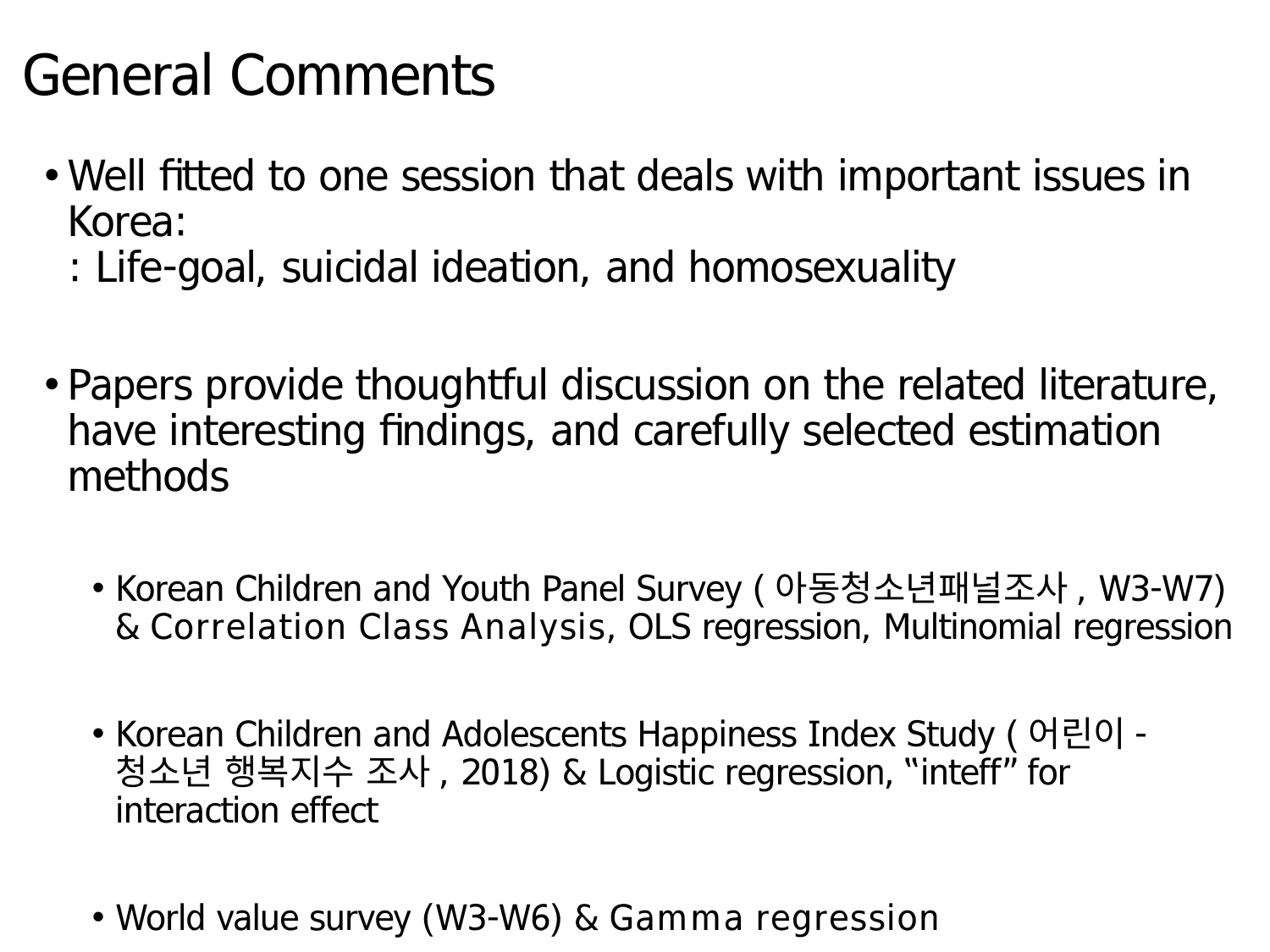

# General Comments
Well fitted to one session that deals with important issues in Korea:
: Life-goal, suicidal ideation, and homosexuality

Papers provide thoughtful discussion on the related literature,
have interesting findings, and carefully selected estimation methods

Korean Children and Youth Panel Survey (아동청소년패널조사, W3-W7) & Correlation Class Analysis, OLS regression, Multinomial regression

Korean Children and Adolescents Happiness Index Study (어린이-청소년 행복지수 조사, 2018) & Logistic regression, “inteff” for interaction effect

World value survey (W3-W6) & Gamma regression